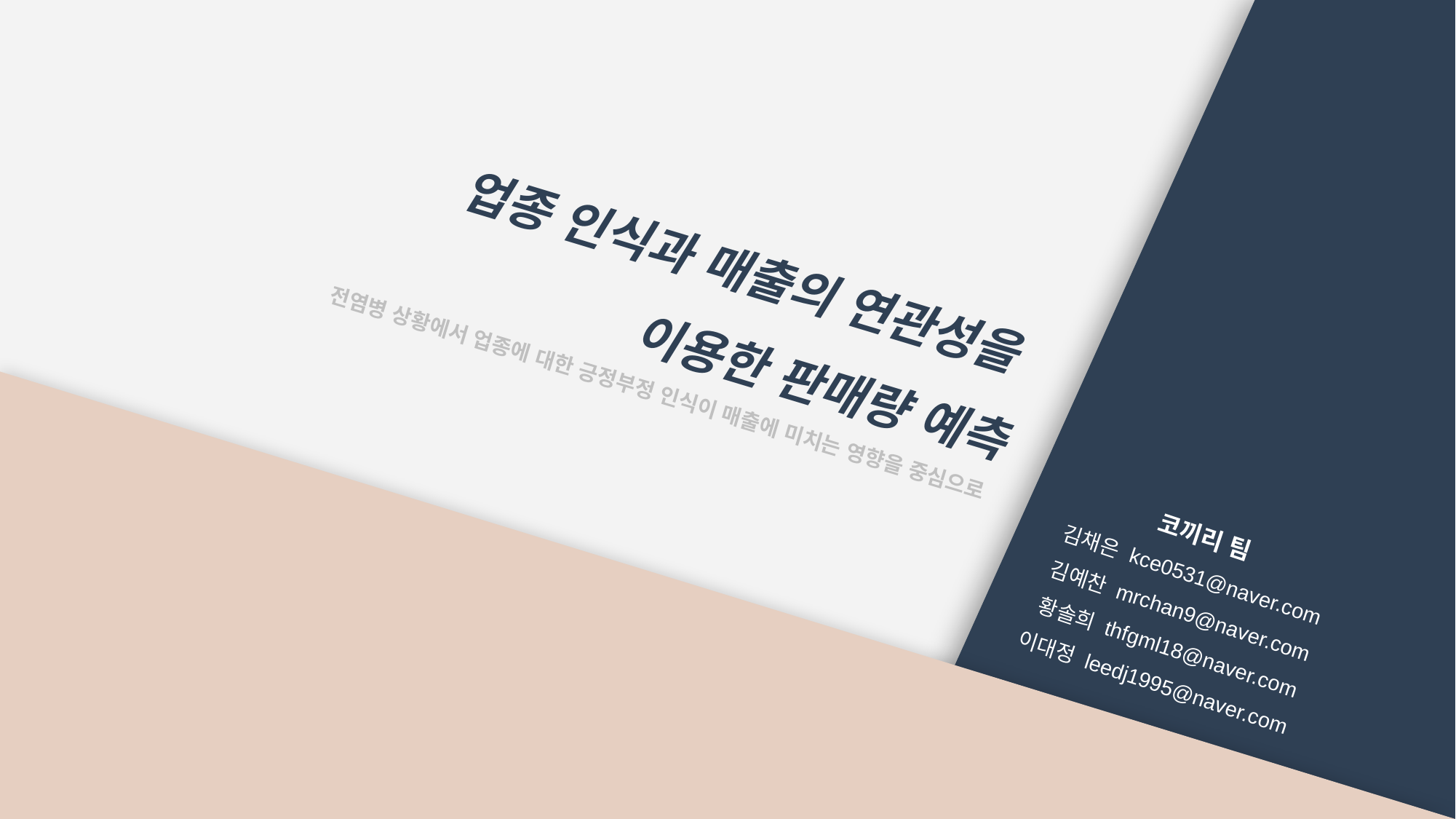

업종 인식과 매출의 연관성을
이용한 판매량 예측
전염병 상황에서 업종에 대한 긍정부정 인식이 매출에 미치는 영향을 중심으로

코끼리 팀
김채은 kce0531@naver.com
김예찬 mrchan9@naver.com
황솔희 thfgml18@naver.com
이대정 leedj1995@naver.com